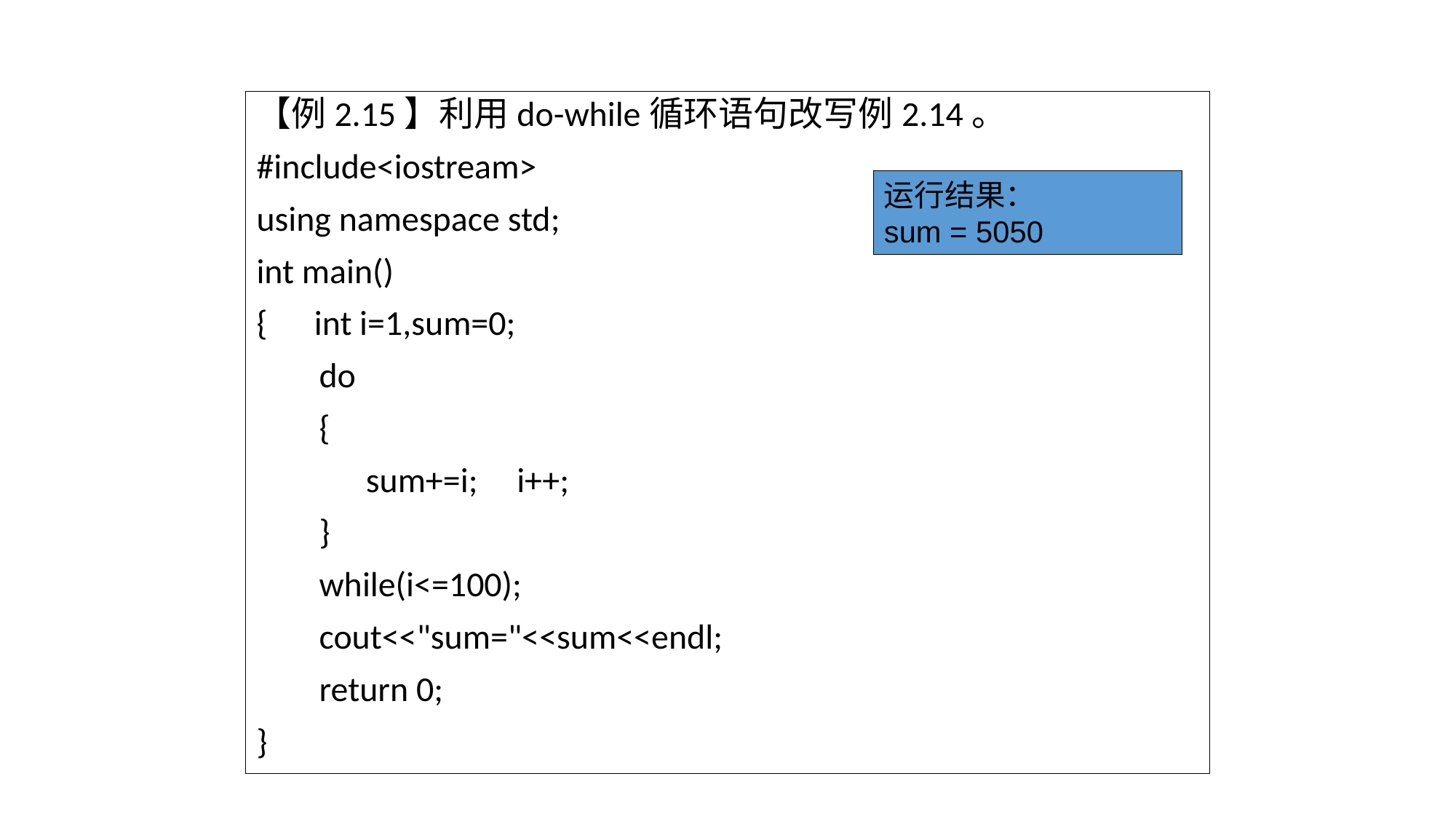

【例2.15】利用do-while循环语句改写例2.14。
#include<iostream>
using namespace std;
int main()
{      int i=1,sum=0;
        do
        {
              sum+=i;     i++;
        }
        while(i<=100);
        cout<<"sum="<<sum<<endl;
        return 0;
}
运行结果：
sum = 5050